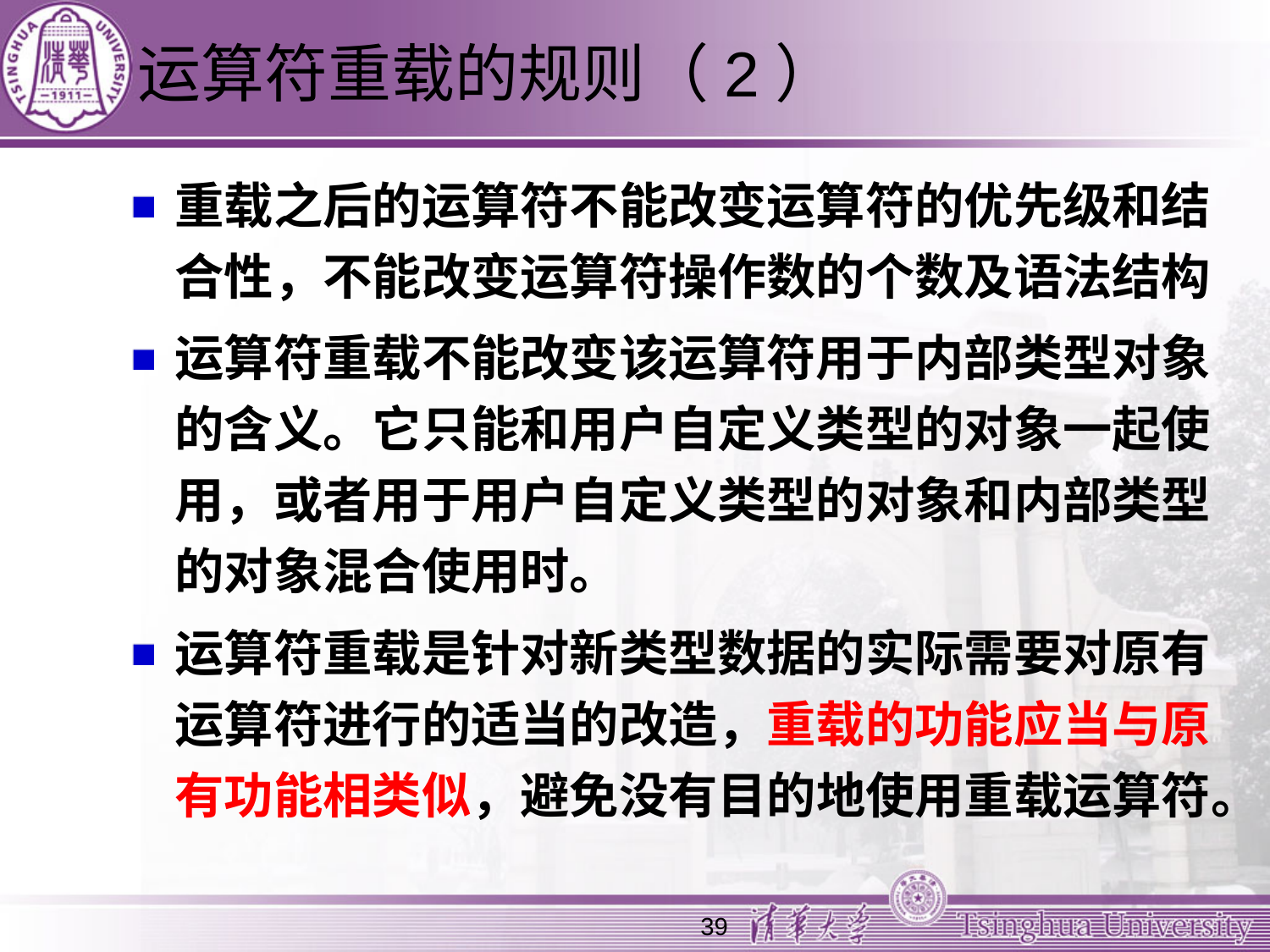

# 运算符重载的规则（2）
重载之后的运算符不能改变运算符的优先级和结合性，不能改变运算符操作数的个数及语法结构
运算符重载不能改变该运算符用于内部类型对象的含义。它只能和用户自定义类型的对象一起使用，或者用于用户自定义类型的对象和内部类型的对象混合使用时。
运算符重载是针对新类型数据的实际需要对原有运算符进行的适当的改造，重载的功能应当与原有功能相类似，避免没有目的地使用重载运算符。

39